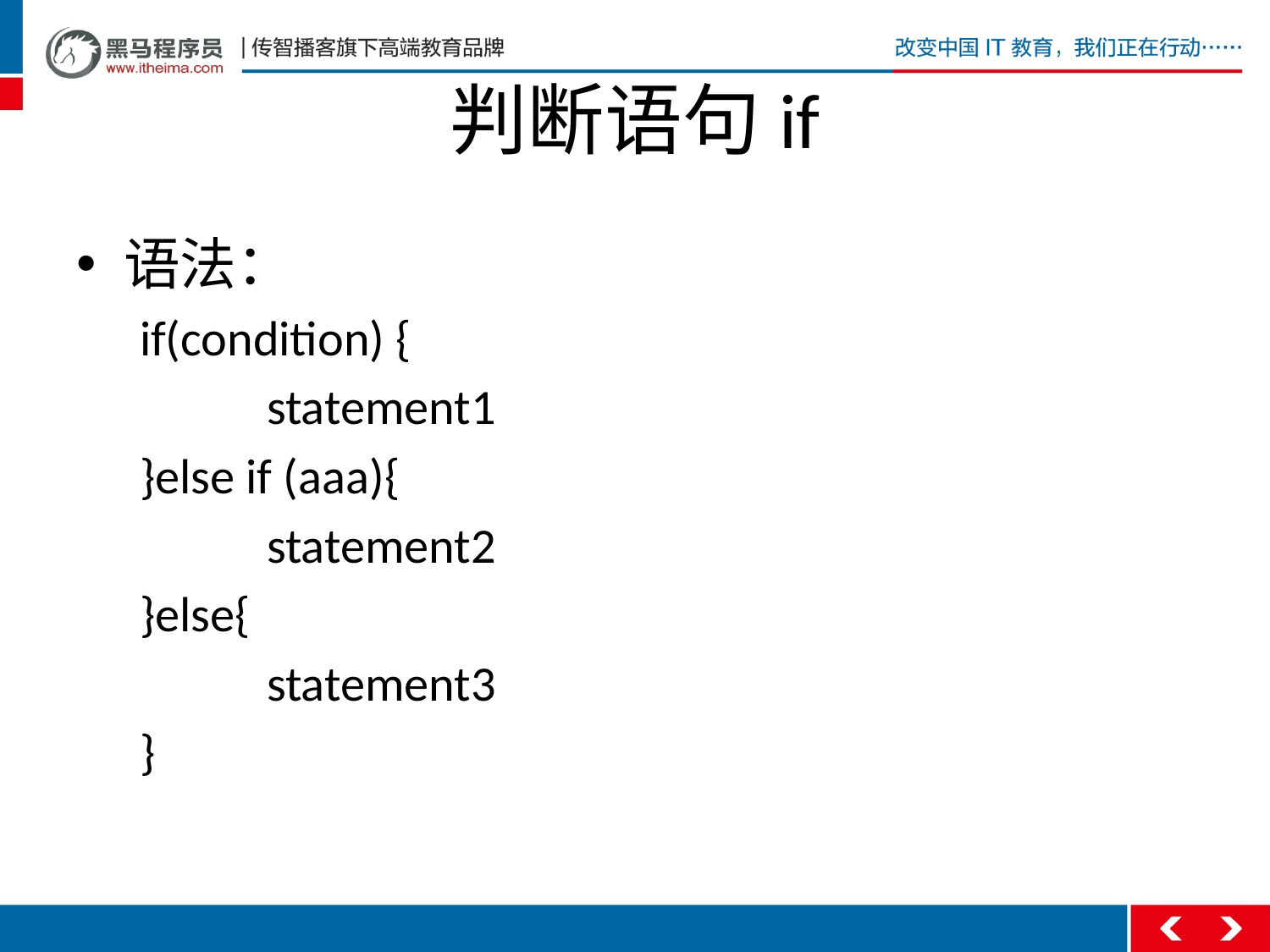

# 判断语句if
语法：
if(condition) {
	statement1
}else if (aaa){
	statement2
}else{
	statement3
}